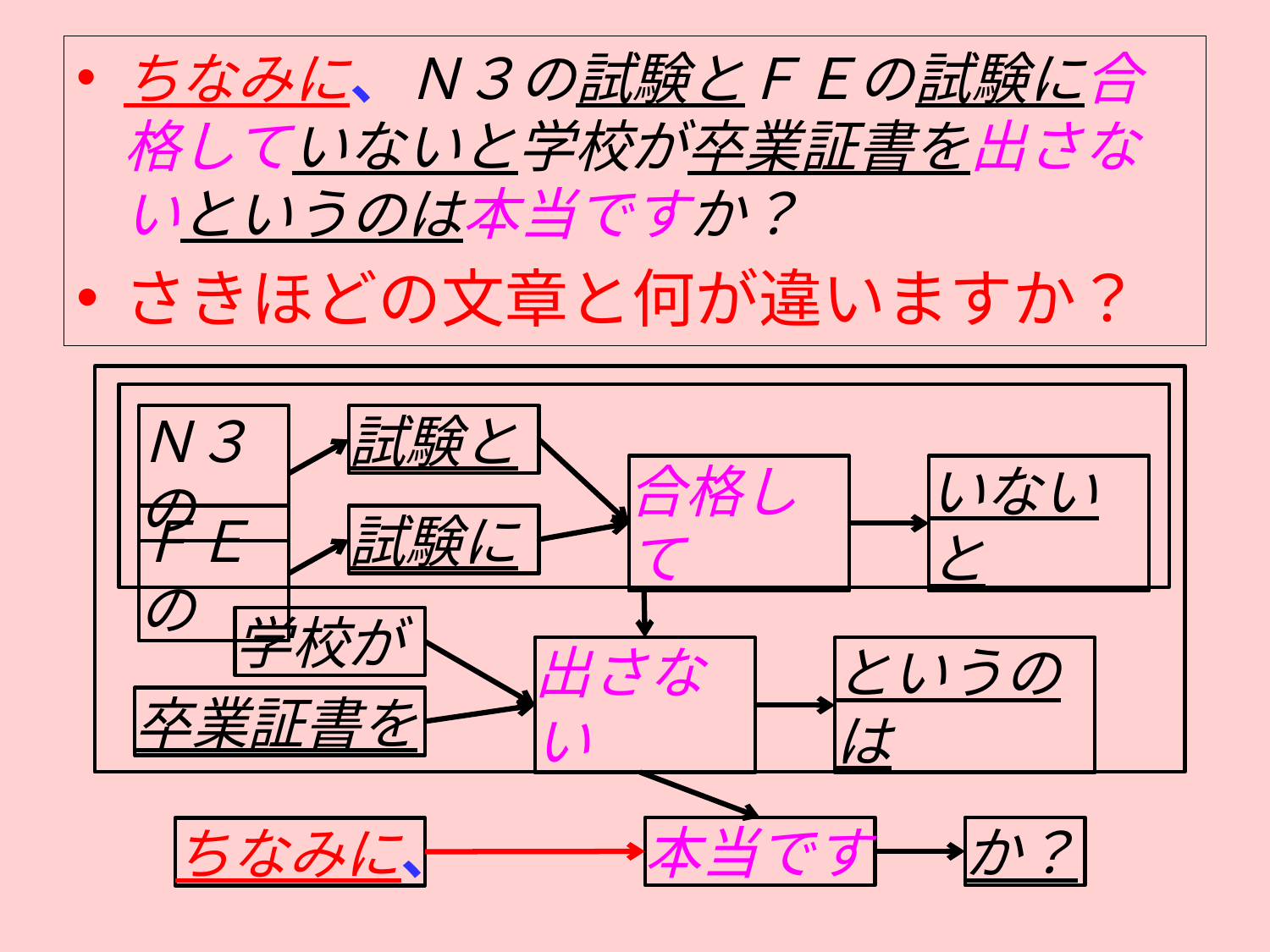

ちなみに、Ｎ３の試験とＦＥの試験に合格していないと学校が卒業証書を出さないというのは本当ですか？
さきほどの文章と何が違いますか？

Ｎ３の
試験と
合格して
いないと
ＦＥの
試験に
学校が
出さない
というのは
卒業証書を
本当です
か？
ちなみに、